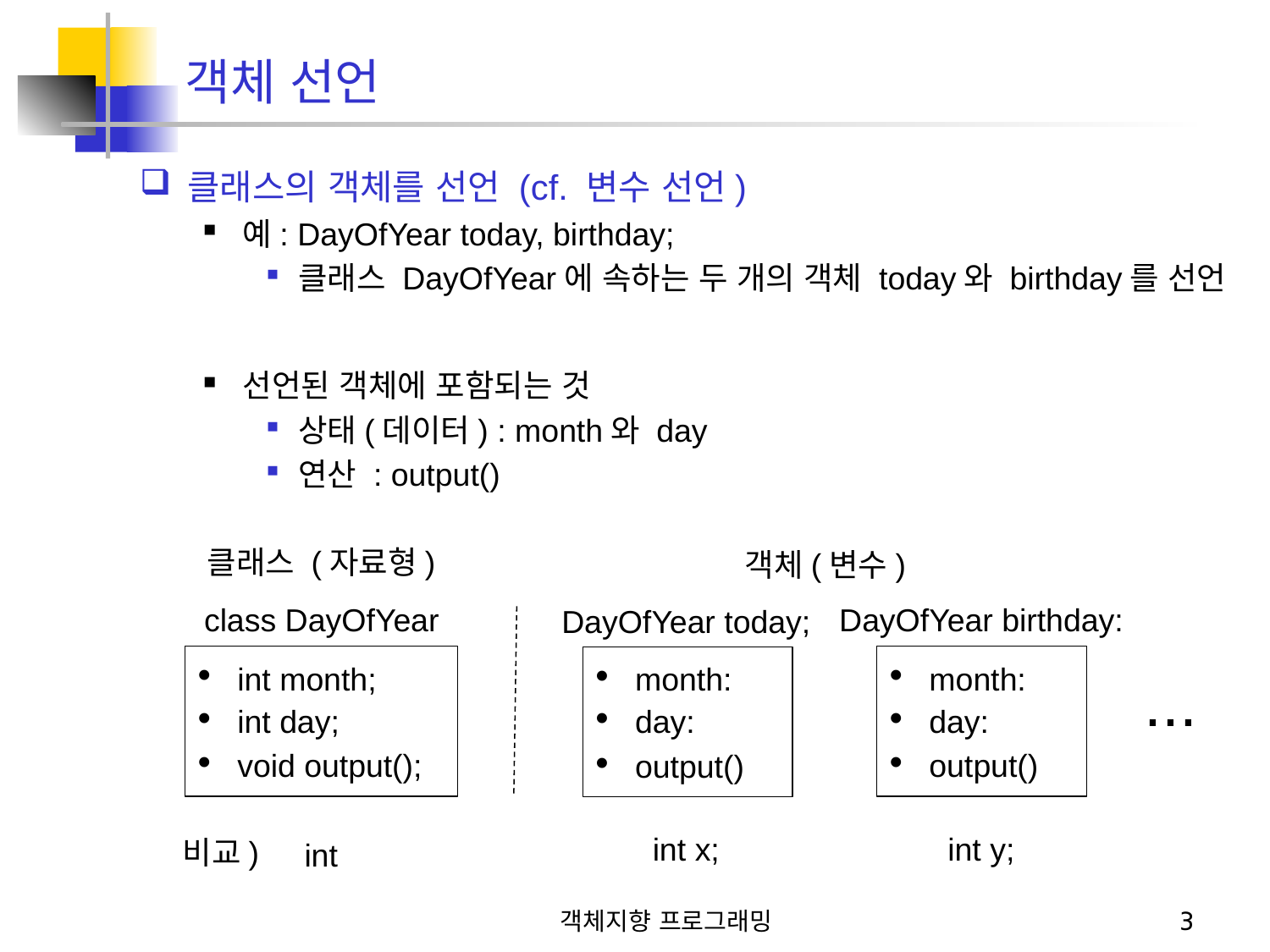

# 객체 선언
클래스의 객체를 선언 (cf. 변수 선언)
예: DayOfYear today, birthday;
클래스 DayOfYear에 속하는 두 개의 객체 today와 birthday를 선언

선언된 객체에 포함되는 것
상태(데이터) : month와 day
연산 : output()

클래스 (자료형)
객체(변수)
class DayOfYear
DayOfYear birthday:
DayOfYear today;
int month;
int day;
void output();
month:
day:
output()
month:
day:
output()
...
int y;
int x;
비교)
int
객체지향 프로그래밍
3